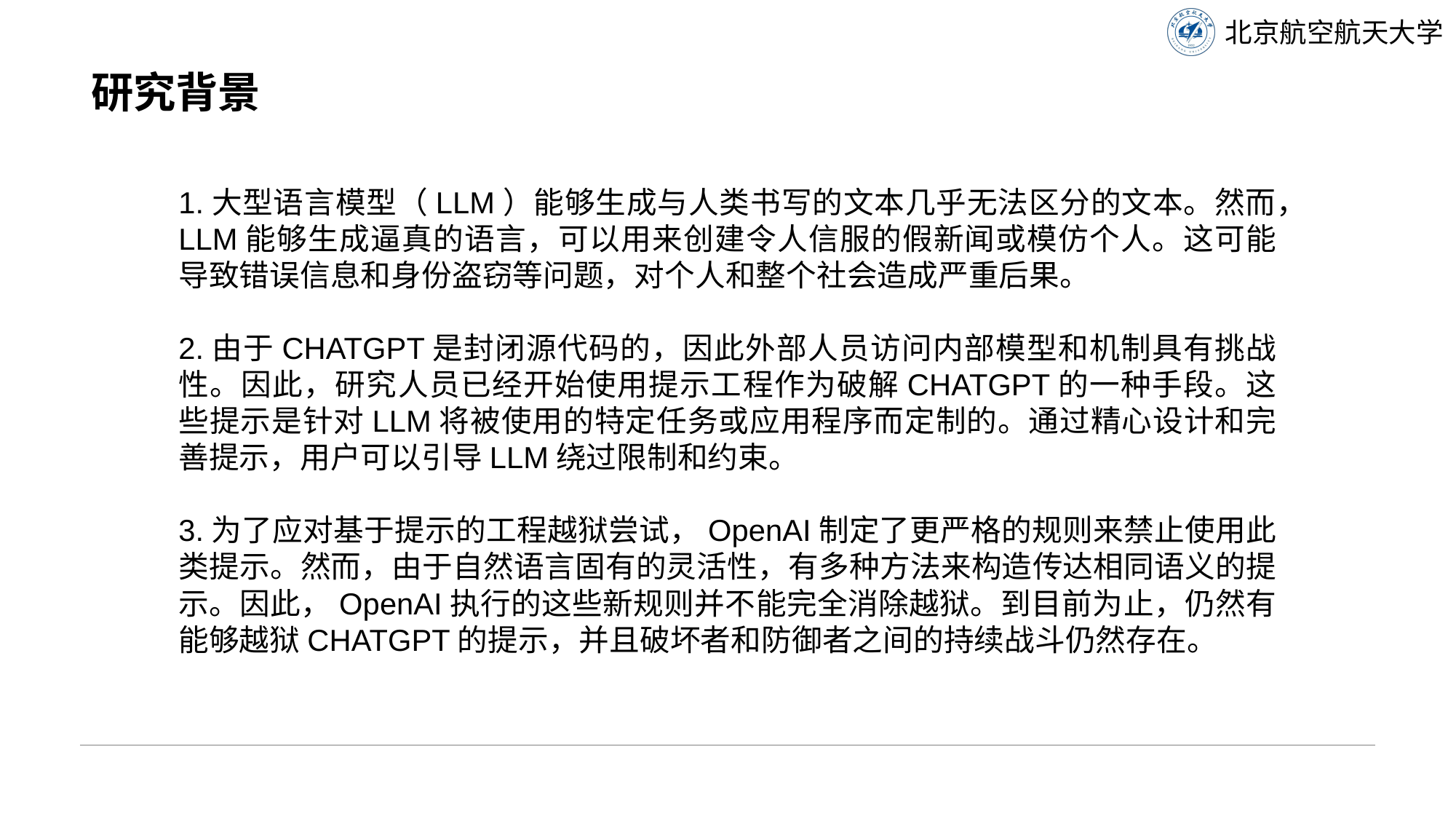

# 研究背景
1.大型语言模型（LLM）能够生成与人类书写的文本几乎无法区分的文本。然而，LLM能够生成逼真的语言，可以用来创建令人信服的假新闻或模仿个人。这可能导致错误信息和身份盗窃等问题，对个人和整个社会造成严重后果。

2.由于CHATGPT是封闭源代码的，因此外部人员访问内部模型和机制具有挑战性。因此，研究人员已经开始使用提示工程作为破解CHATGPT的一种手段。这些提示是针对LLM将被使用的特定任务或应用程序而定制的。通过精心设计和完善提示，用户可以引导LLM绕过限制和约束。

3.为了应对基于提示的工程越狱尝试，OpenAI制定了更严格的规则来禁止使用此类提示。然而，由于自然语言固有的灵活性，有多种方法来构造传达相同语义的提示。因此，OpenAI执行的这些新规则并不能完全消除越狱。到目前为止，仍然有能够越狱CHATGPT的提示，并且破坏者和防御者之间的持续战斗仍然存在。